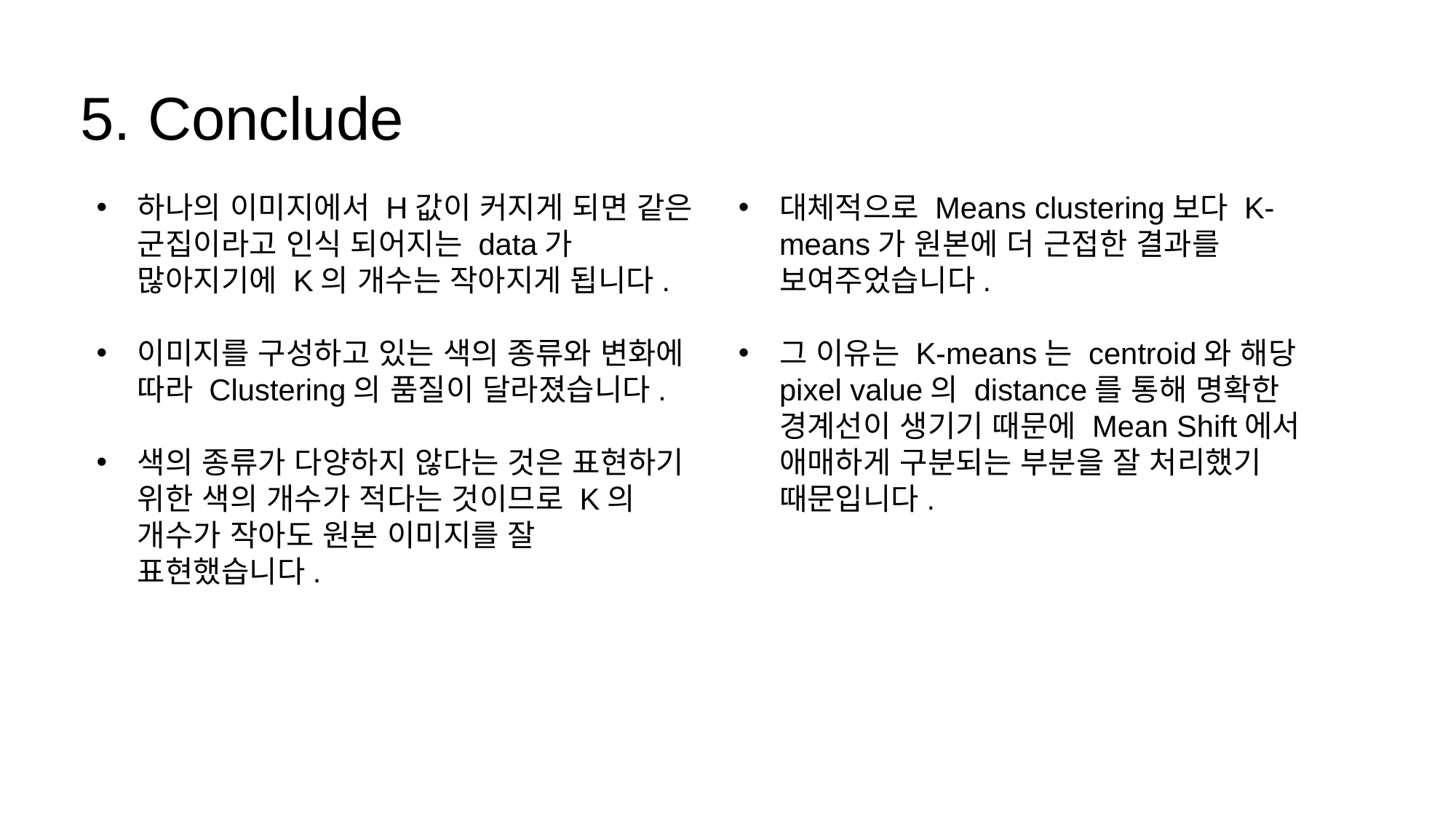

5. Conclude
하나의 이미지에서 H값이 커지게 되면 같은 군집이라고 인식 되어지는 data가 많아지기에 K의 개수는 작아지게 됩니다.

이미지를 구성하고 있는 색의 종류와 변화에 따라 Clustering의 품질이 달라졌습니다.

색의 종류가 다양하지 않다는 것은 표현하기 위한 색의 개수가 적다는 것이므로 K의 개수가 작아도 원본 이미지를 잘 표현했습니다.

대체적으로 Means clustering보다 K-means가 원본에 더 근접한 결과를 보여주었습니다.

그 이유는 K-means는 centroid와 해당 pixel value의 distance를 통해 명확한 경계선이 생기기 때문에 Mean Shift에서 애매하게 구분되는 부분을 잘 처리했기 때문입니다.